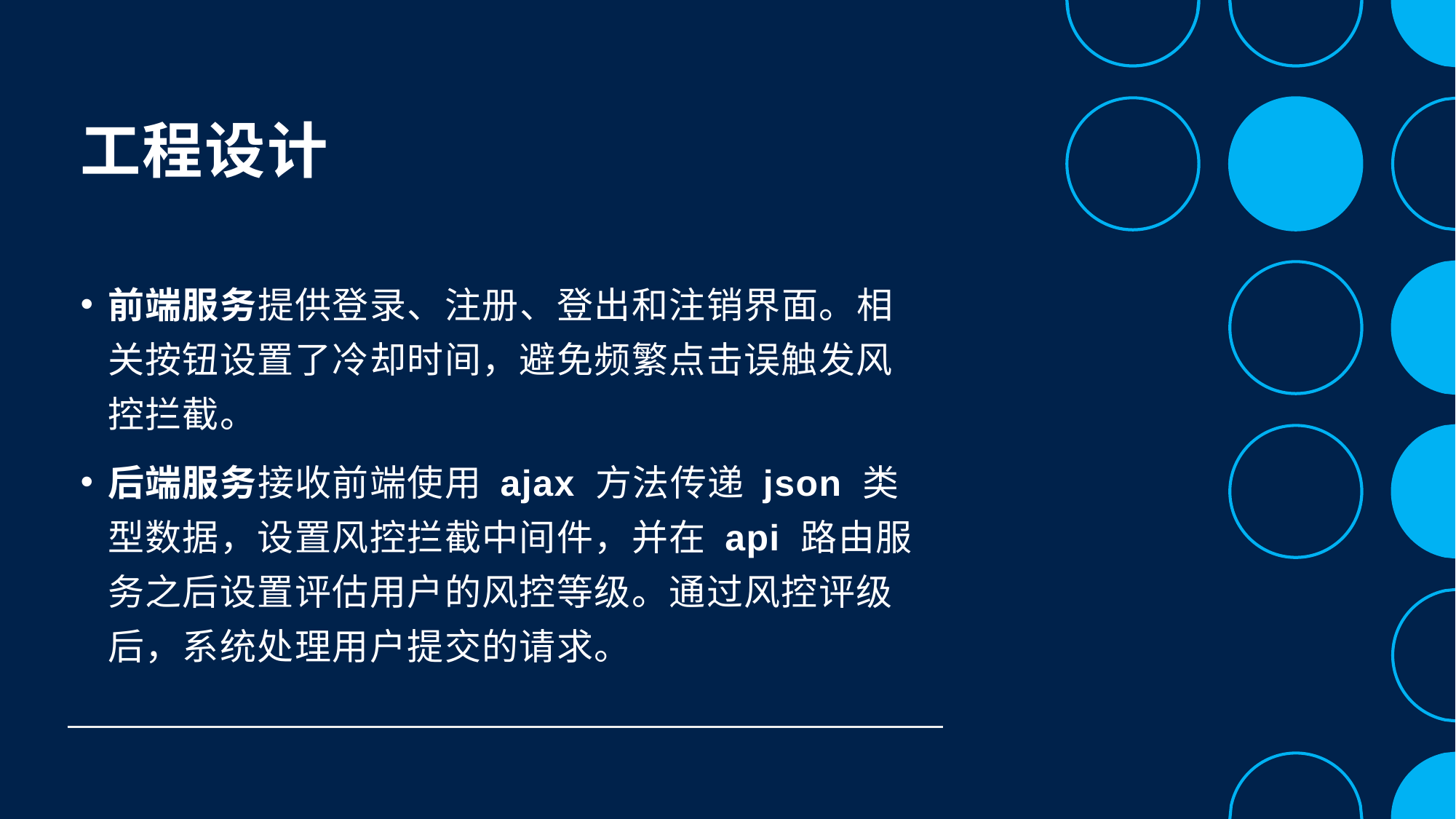

# 工程设计
前端服务提供登录、注册、登出和注销界面。相关按钮设置了冷却时间，避免频繁点击误触发风控拦截。
后端服务接收前端使用 ajax 方法传递 json 类型数据，设置风控拦截中间件，并在 api 路由服务之后设置评估用户的风控等级。通过风控评级后，系统处理用户提交的请求。